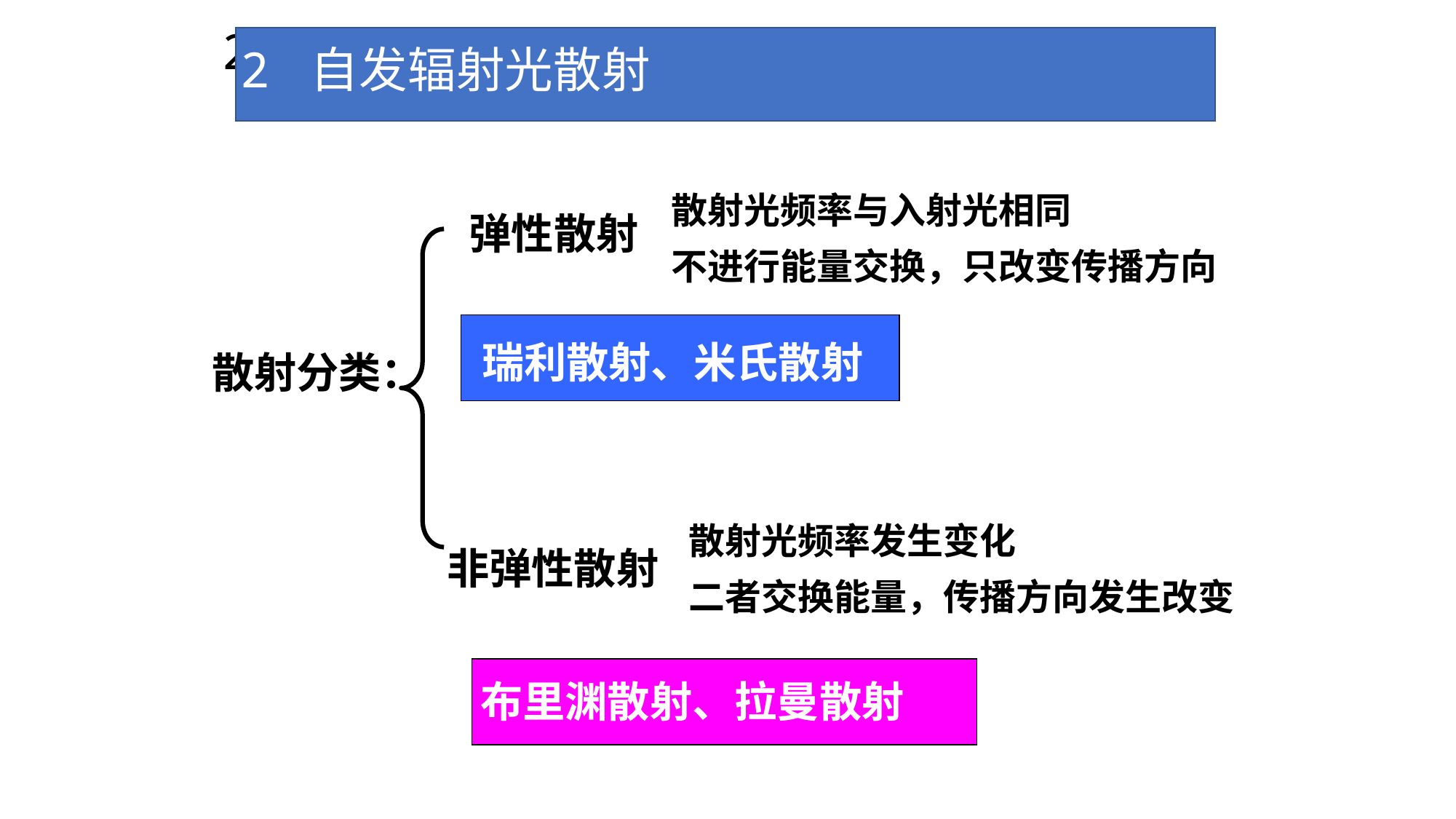

2 自发辐射光散射
2 自发辐射光散射

散射光频率与入射光相同
不进行能量交换，只改变传播方向
弹性散射

瑞利散射、米氏散射
散射分类：
散射光频率发生变化
二者交换能量，传播方向发生改变
非弹性散射

布里渊散射、拉曼散射